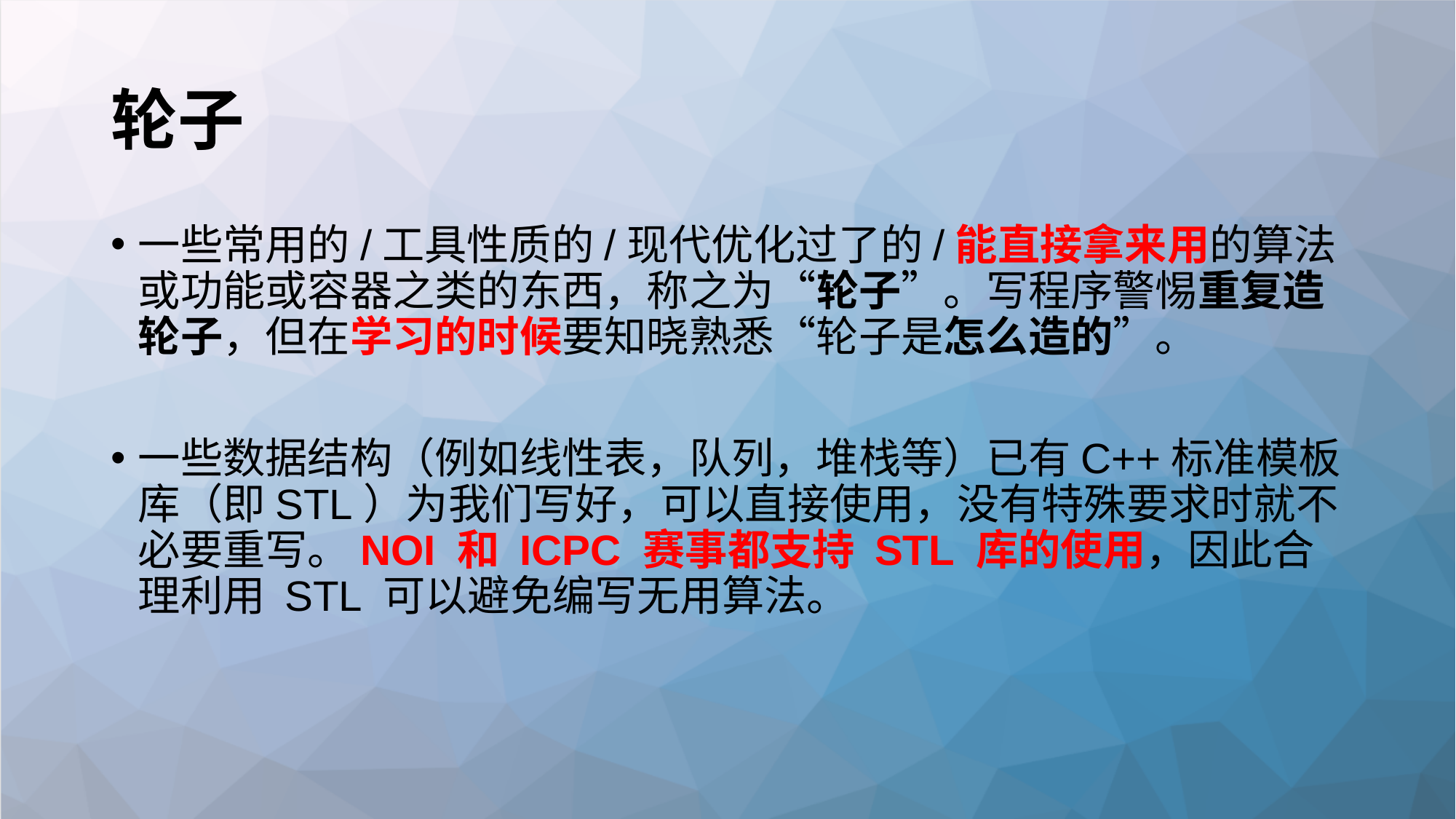

# 轮子
一些常用的/工具性质的/现代优化过了的/能直接拿来用的算法或功能或容器之类的东西，称之为“轮子”。写程序警惕重复造轮子，但在学习的时候要知晓熟悉“轮子是怎么造的”。

一些数据结构（例如线性表，队列，堆栈等）已有C++标准模板库（即STL）为我们写好，可以直接使用，没有特殊要求时就不必要重写。NOI 和 ICPC 赛事都支持 STL 库的使用，因此合理利用 STL 可以避免编写无用算法。